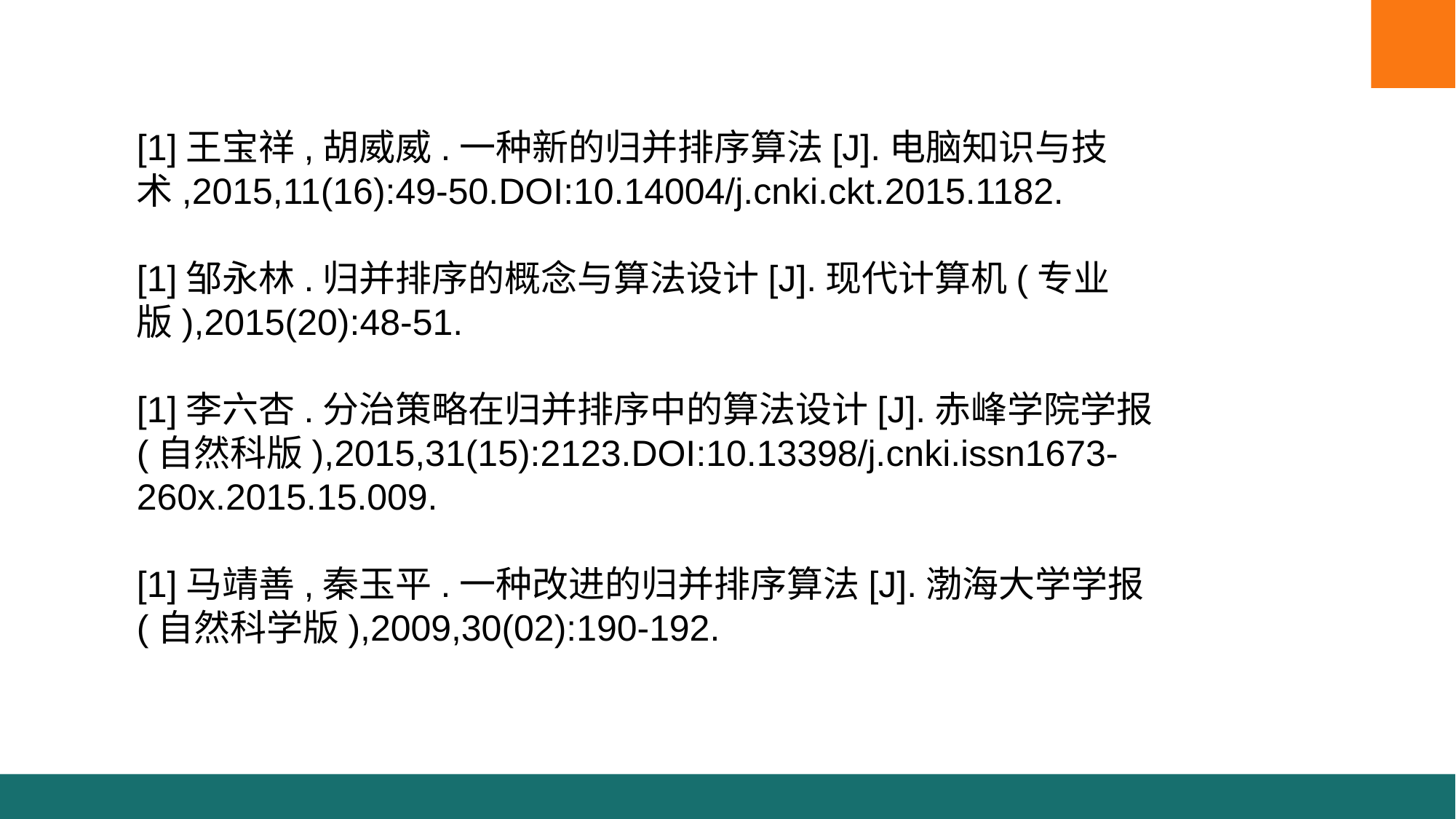

[1]王宝祥,胡威威.一种新的归并排序算法[J].电脑知识与技术,2015,11(16):49-50.DOI:10.14004/j.cnki.ckt.2015.1182.

[1]邹永林.归并排序的概念与算法设计[J].现代计算机(专业版),2015(20):48-51.

[1]李六杏.分治策略在归并排序中的算法设计[J].赤峰学院学报(自然科版),2015,31(15):2123.DOI:10.13398/j.cnki.issn1673-260x.2015.15.009.

[1]马靖善,秦玉平.一种改进的归并排序算法[J].渤海大学学报(自然科学版),2009,30(02):190-192.